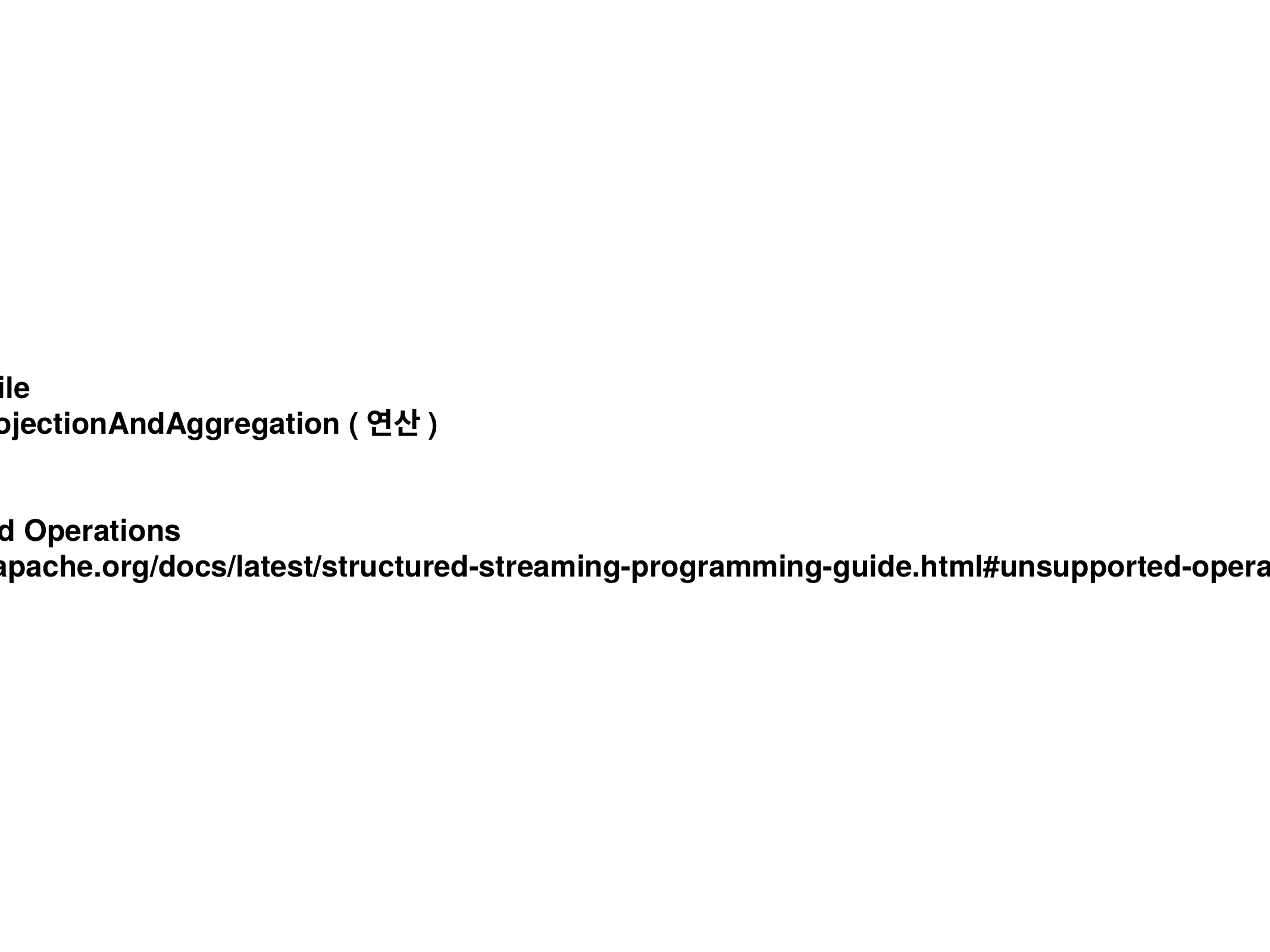

3. StreamFromFile
    + SelectionProjectionAndAggregation (연산)

    + Unsupported Operations
    https://spark.apache.org/docs/latest/structured-streaming-programming-guide.html#unsupported-operations